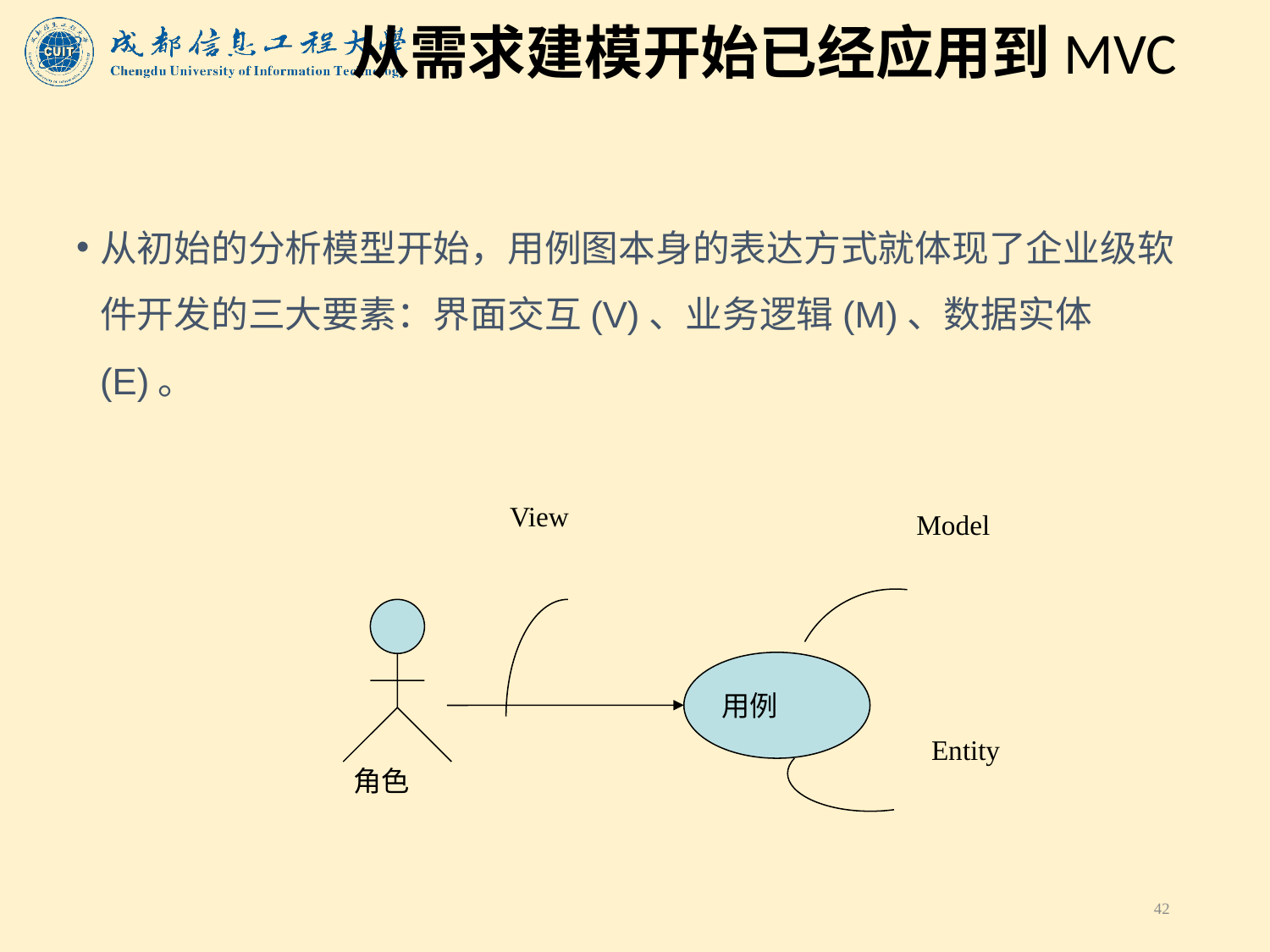

# 从需求建模开始已经应用到MVC
从初始的分析模型开始，用例图本身的表达方式就体现了企业级软件开发的三大要素：界面交互(V)、业务逻辑(M)、数据实体(E)。

View
Model

用例

Entity
角色

42